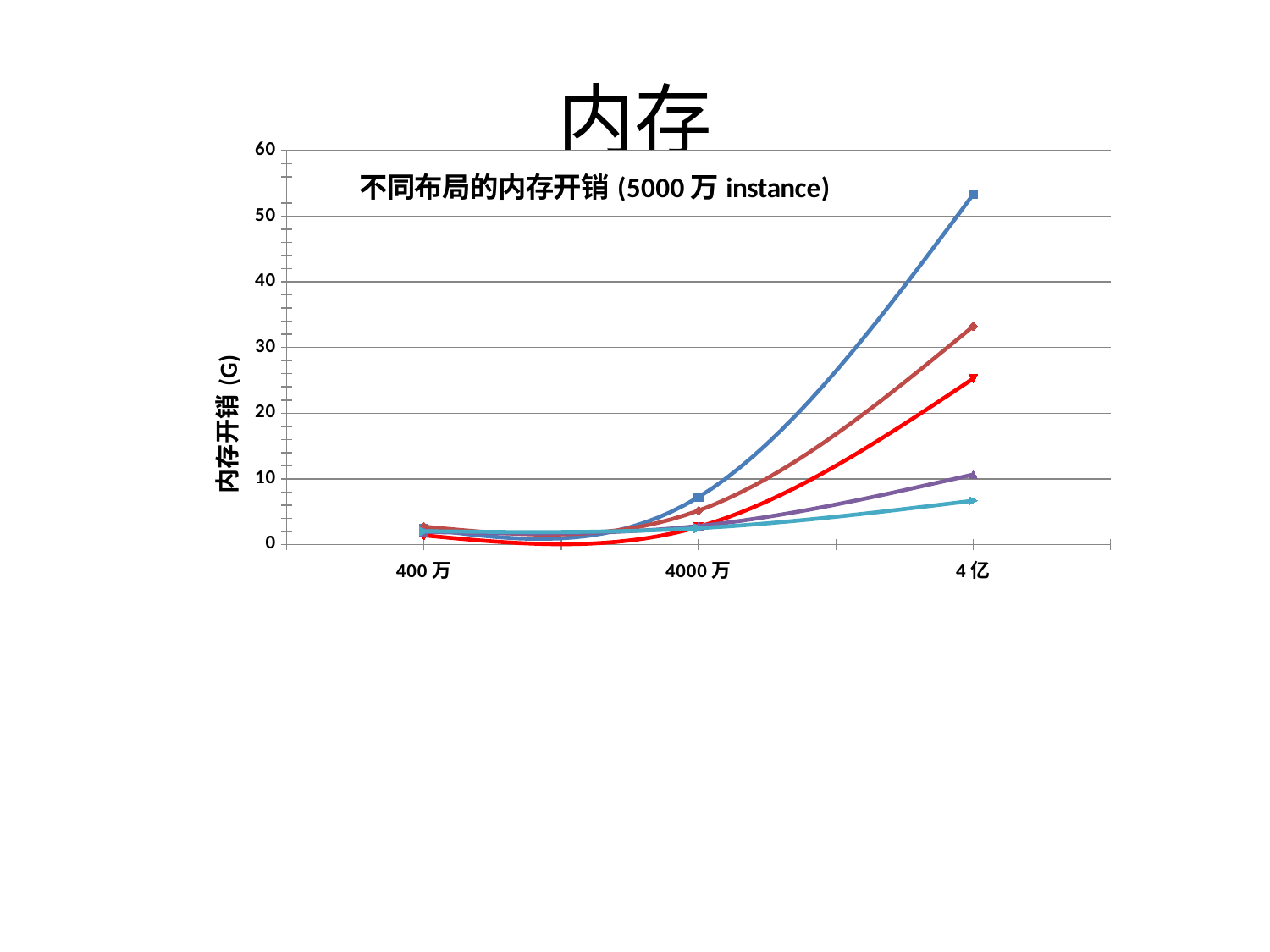

# 内存

### Chart: 不同布局的内存开销(5000万instance)

| Category | instance shard | checkerboard c2 | checkerboard c4 | checkerboard c8 | checkerboard c16 |
|---|---|---|---|---|---|
| 400万 | 2.407 | 2.719 | 1.3939999999999964 | 1.921 | 2.027 |
| 4000万 | 7.22 | 5.164999999999981 | 2.688 | 2.8179999999999987 | 2.481 |
| 4亿 | 53.327000000000005 | 33.23300000000001 | 25.26699999999999 | 10.646999999999998 | 6.6669999999999945 |